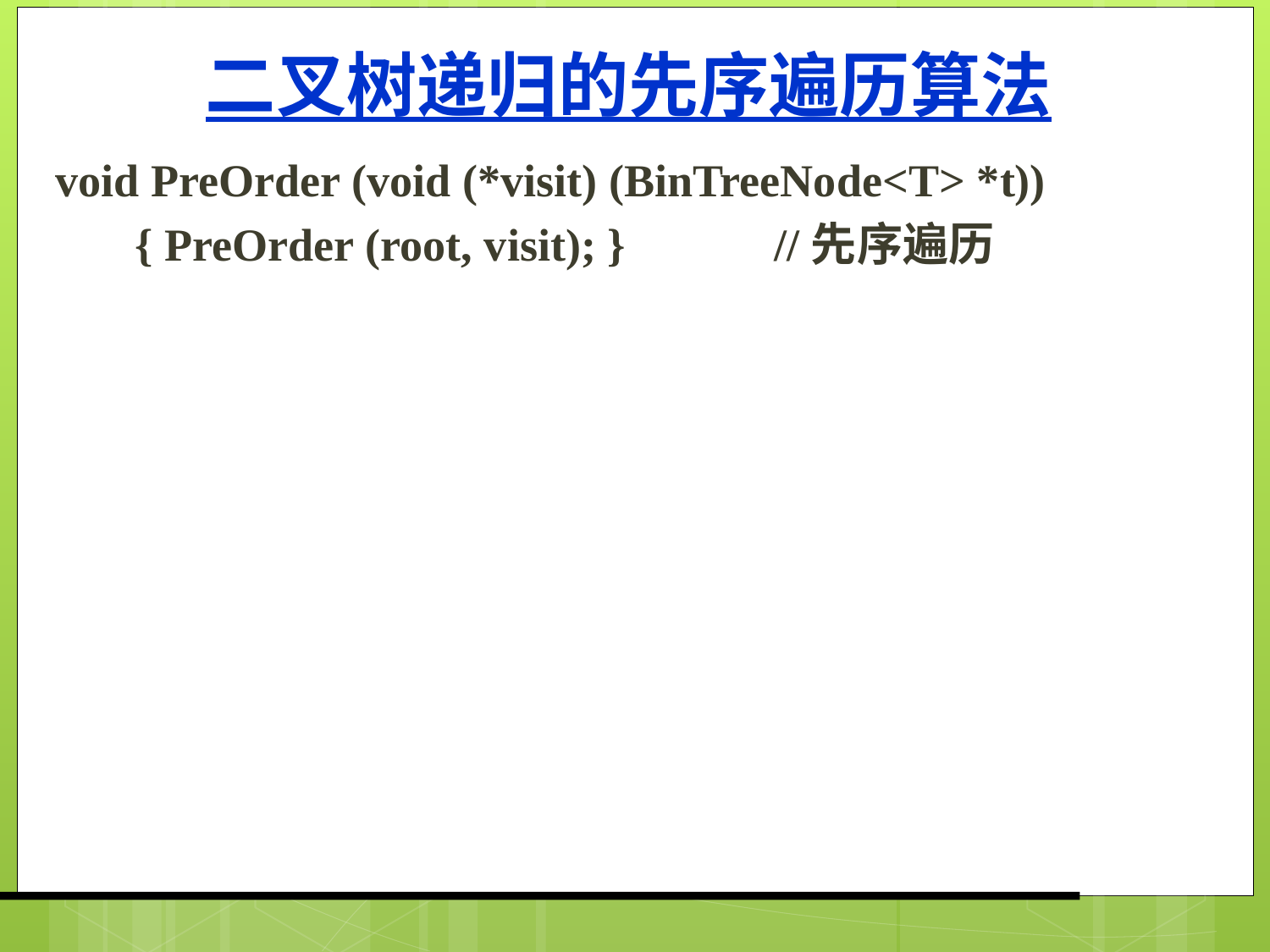

void PreOrder (void (*visit) (BinTreeNode<T> *t))
        { PreOrder (root, visit); }             //先序遍历

二叉树递归的先序遍历算法